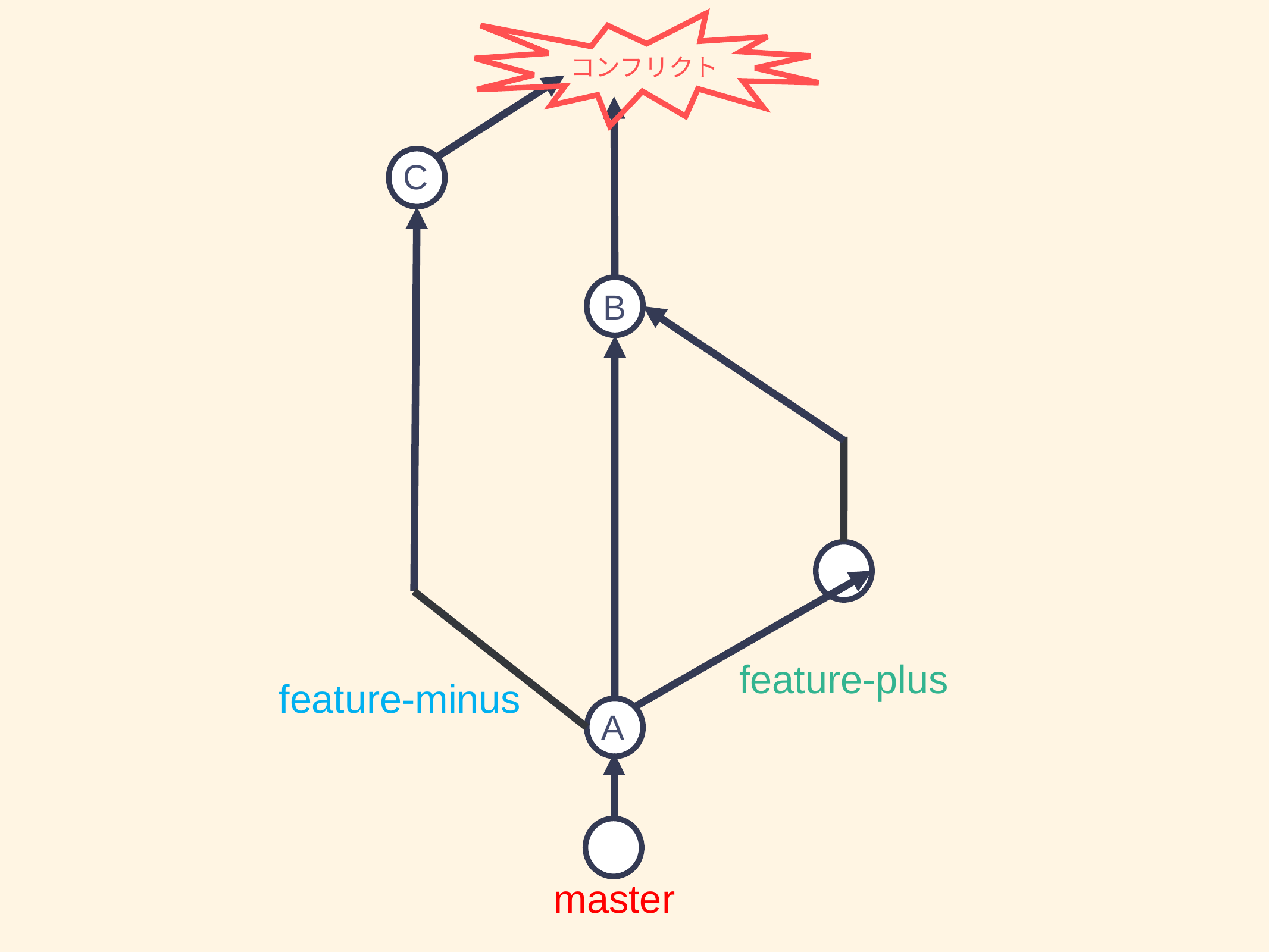

コンフリクト

C

B

feature-plus
feature-minus

A

master